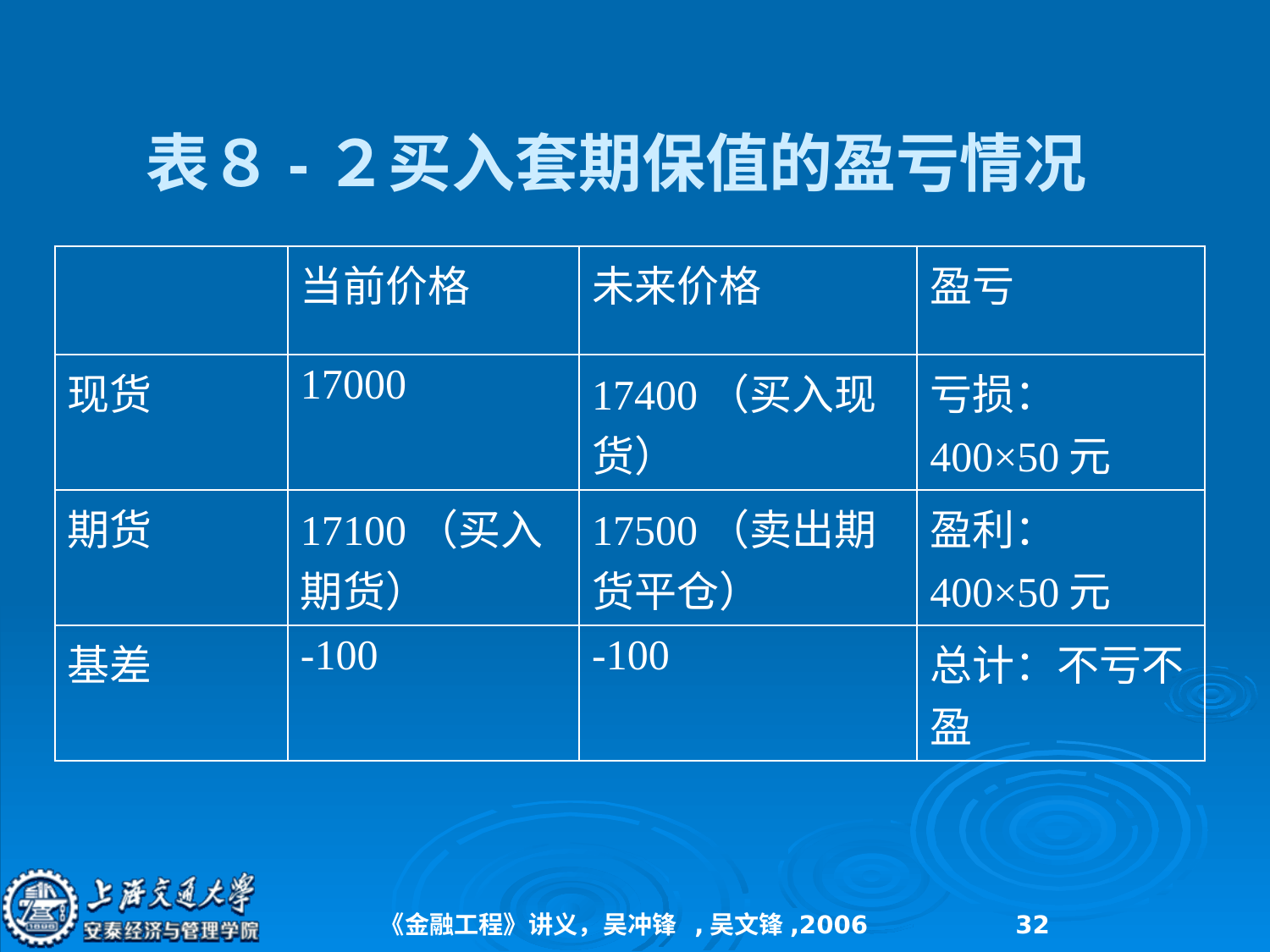

# 表８-２买入套期保值的盈亏情况
|  | 当前价格 | 未来价格 | 盈亏 |
| --- | --- | --- | --- |
| 现货 | 17000 | 17400（买入现货） | 亏损：400×50元 |
| 期货 | 17100（买入期货） | 17500（卖出期货平仓） | 盈利：400×50元 |
| 基差 | -100 | -100 | 总计：不亏不盈 |